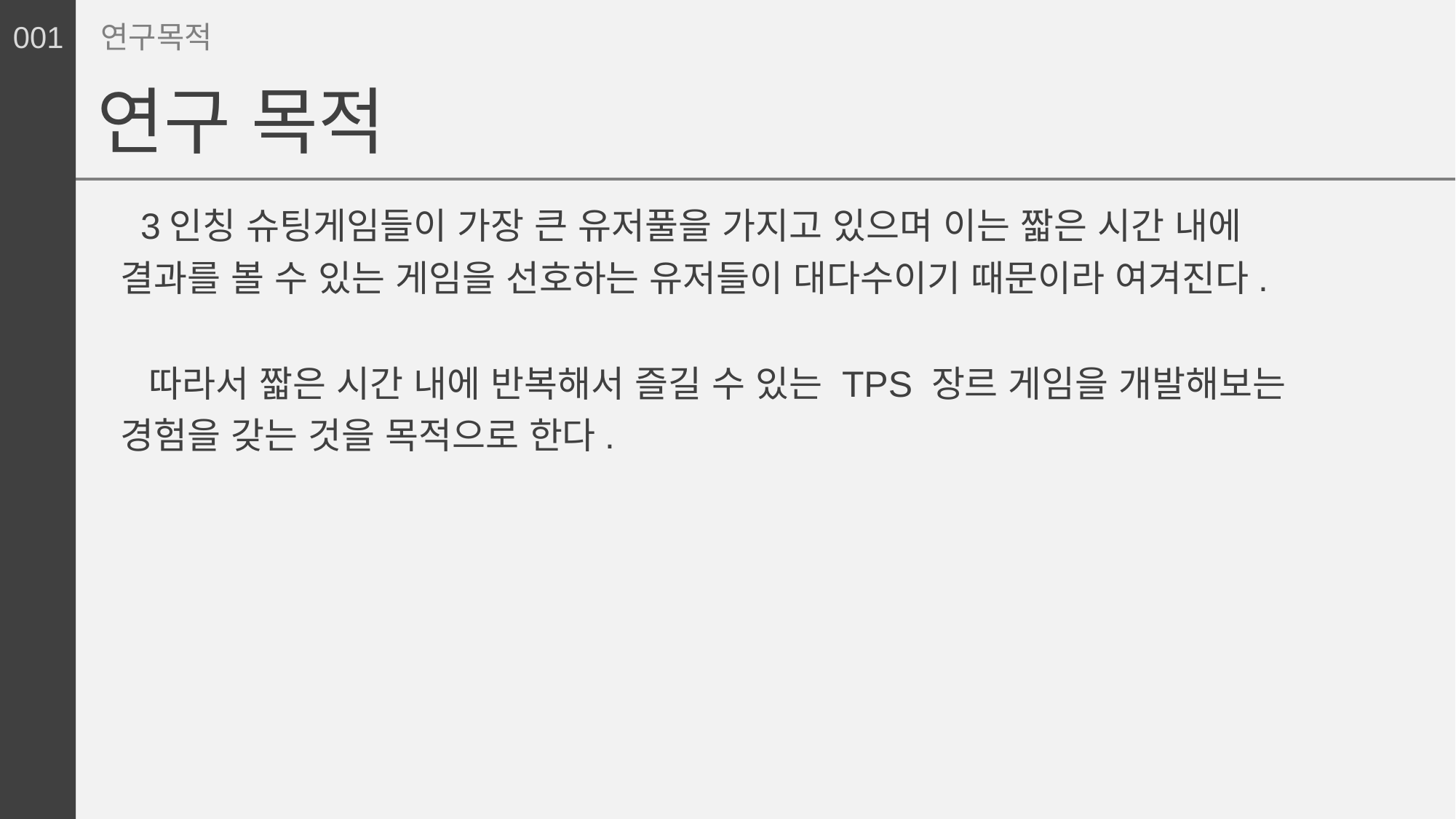

001
연구목적
연구 목적
  3인칭 슈팅게임들이 가장 큰 유저풀을 가지고 있으며 이는 짧은 시간 내에
결과를 볼 수 있는 게임을 선호하는 유저들이 대다수이기 때문이라 여겨진다.

  따라서 짧은 시간 내에 반복해서 즐길 수 있는 TPS 장르 게임을 개발해보는
경험을 갖는 것을 목적으로 한다.